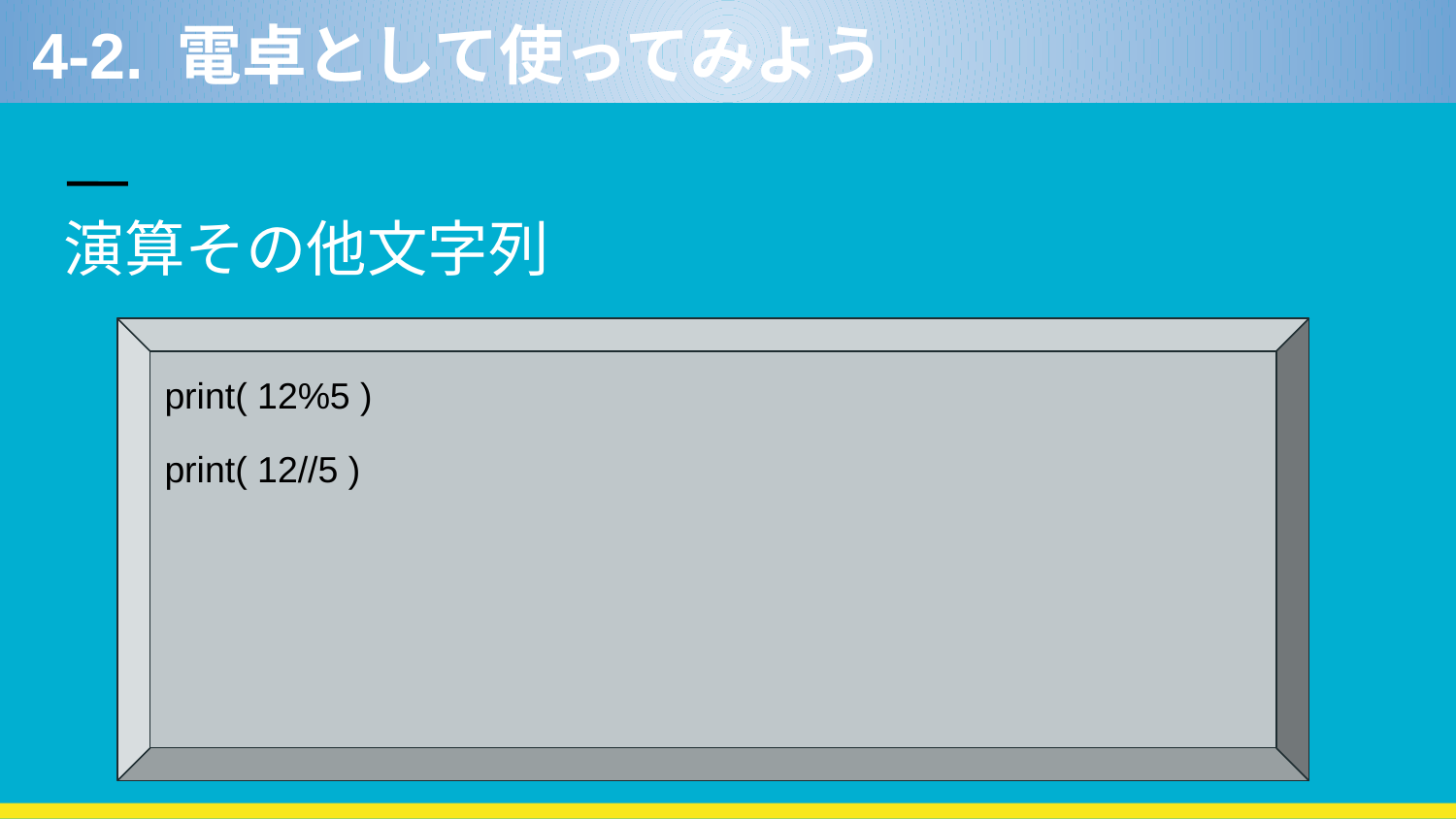

4-2. 電卓として使ってみよう
演算その他文字列
print( 12%5 )
print( 12//5 )